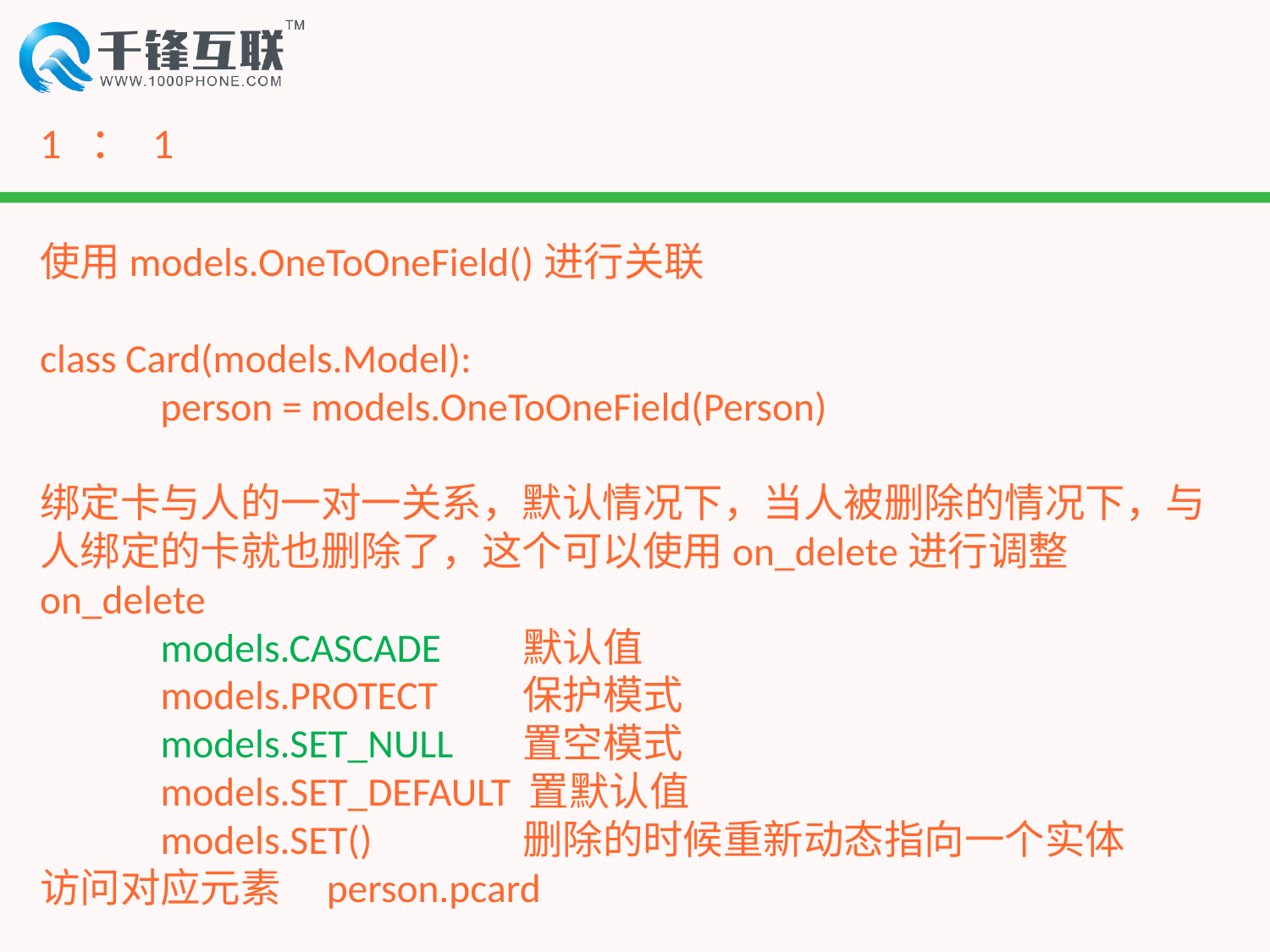

# 1  ： 1
使用models.OneToOneField()进行关联

class Card(models.Model):
	person = models.OneToOneField(Person)

绑定卡与人的一对一关系，默认情况下，当人被删除的情况下，与人绑定的卡就也删除了，这个可以使用on_delete进行调整
on_delete
	models.CASCADE	默认值
	models.PROTECT	保护模式
	models.SET_NULL	置空模式
	models.SET_DEFAULT 置默认值
	models.SET()		删除的时候重新动态指向一个实体
访问对应元素    person.pcard